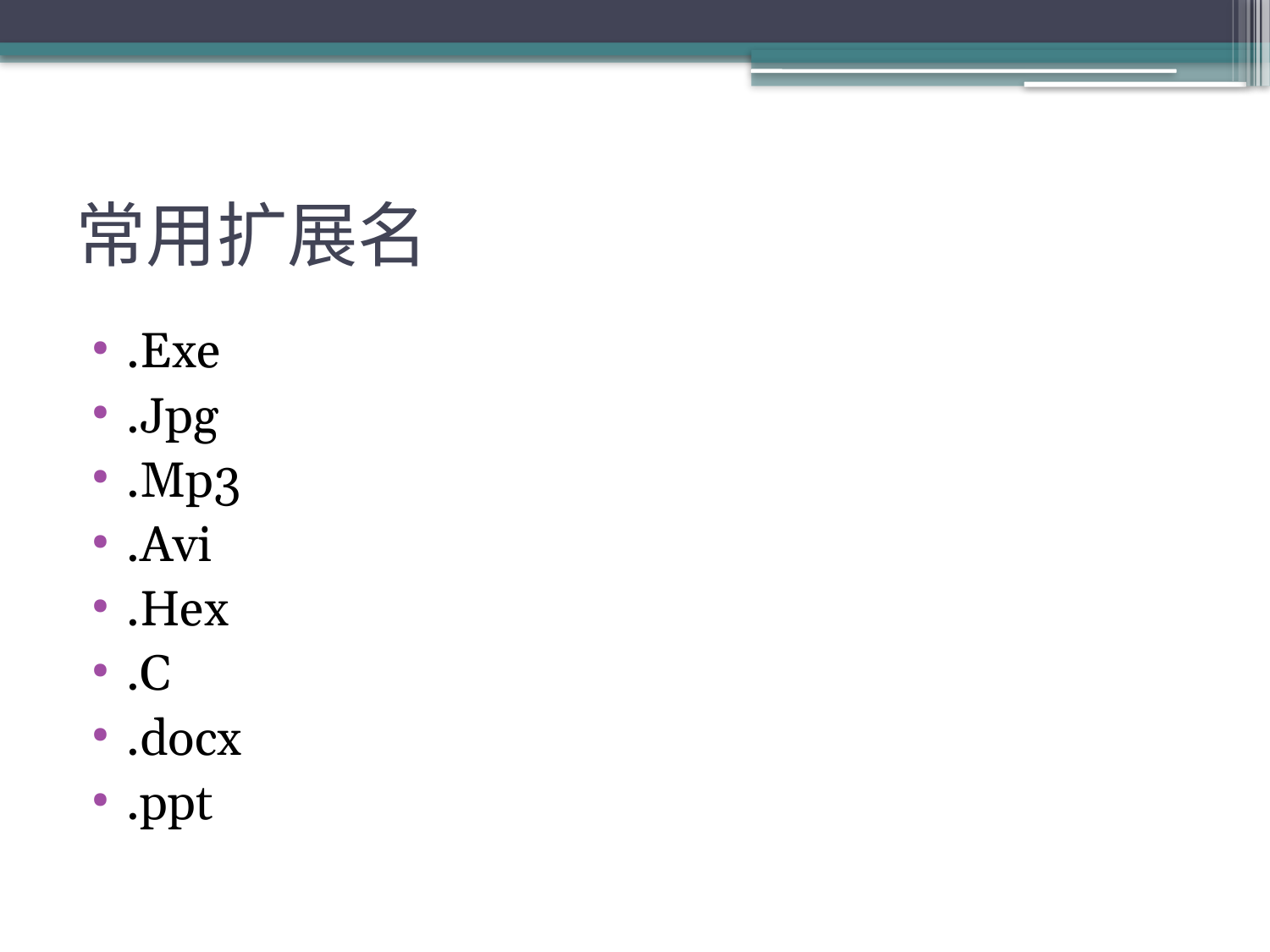

# 常用扩展名
.Exe
.Jpg
.Mp3
.Avi
.Hex
.C
.docx
.ppt